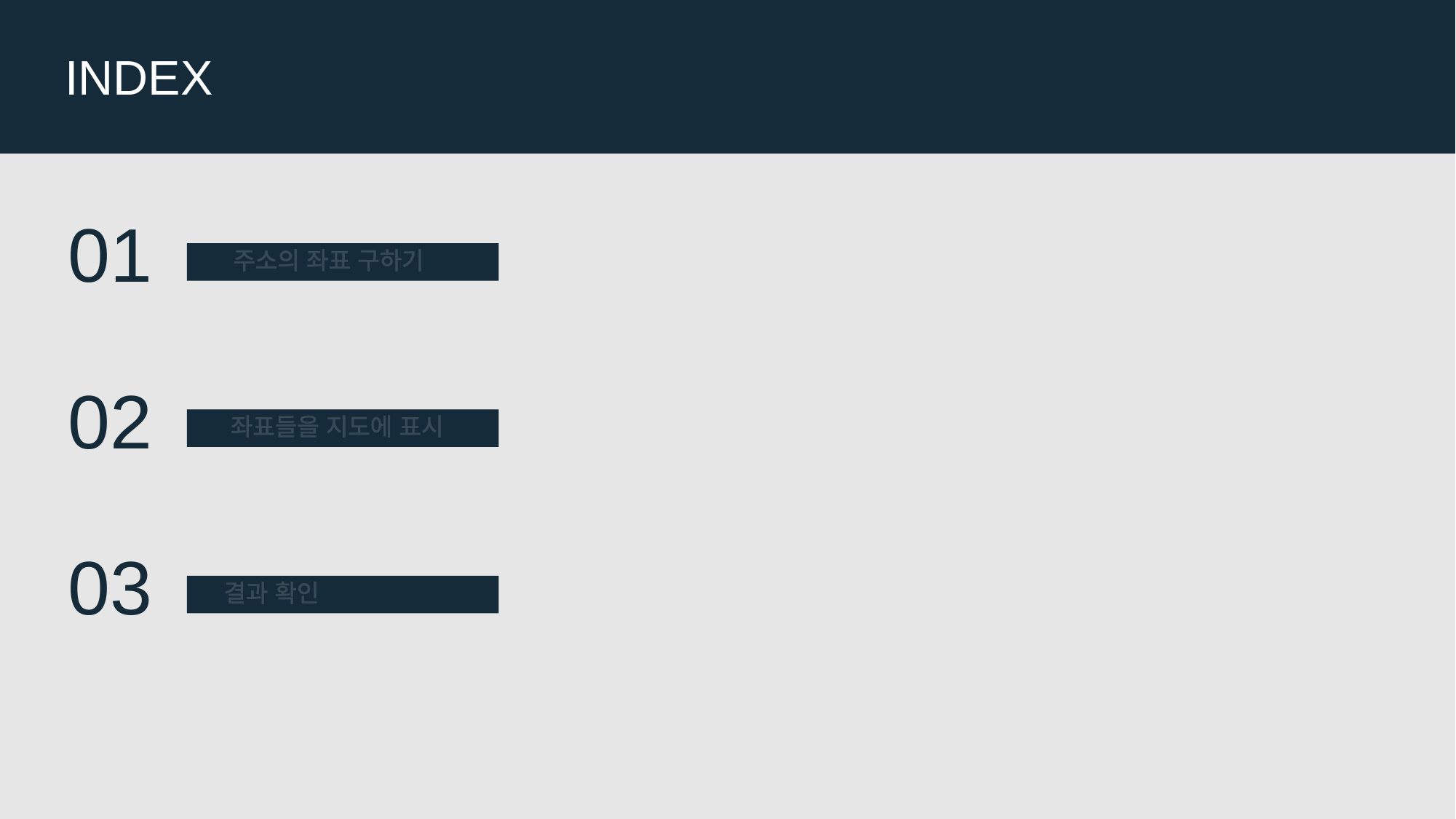

INDEX

01
주소의 좌표 구하기

02
좌표들을 지도에 표시

03
결과 확인